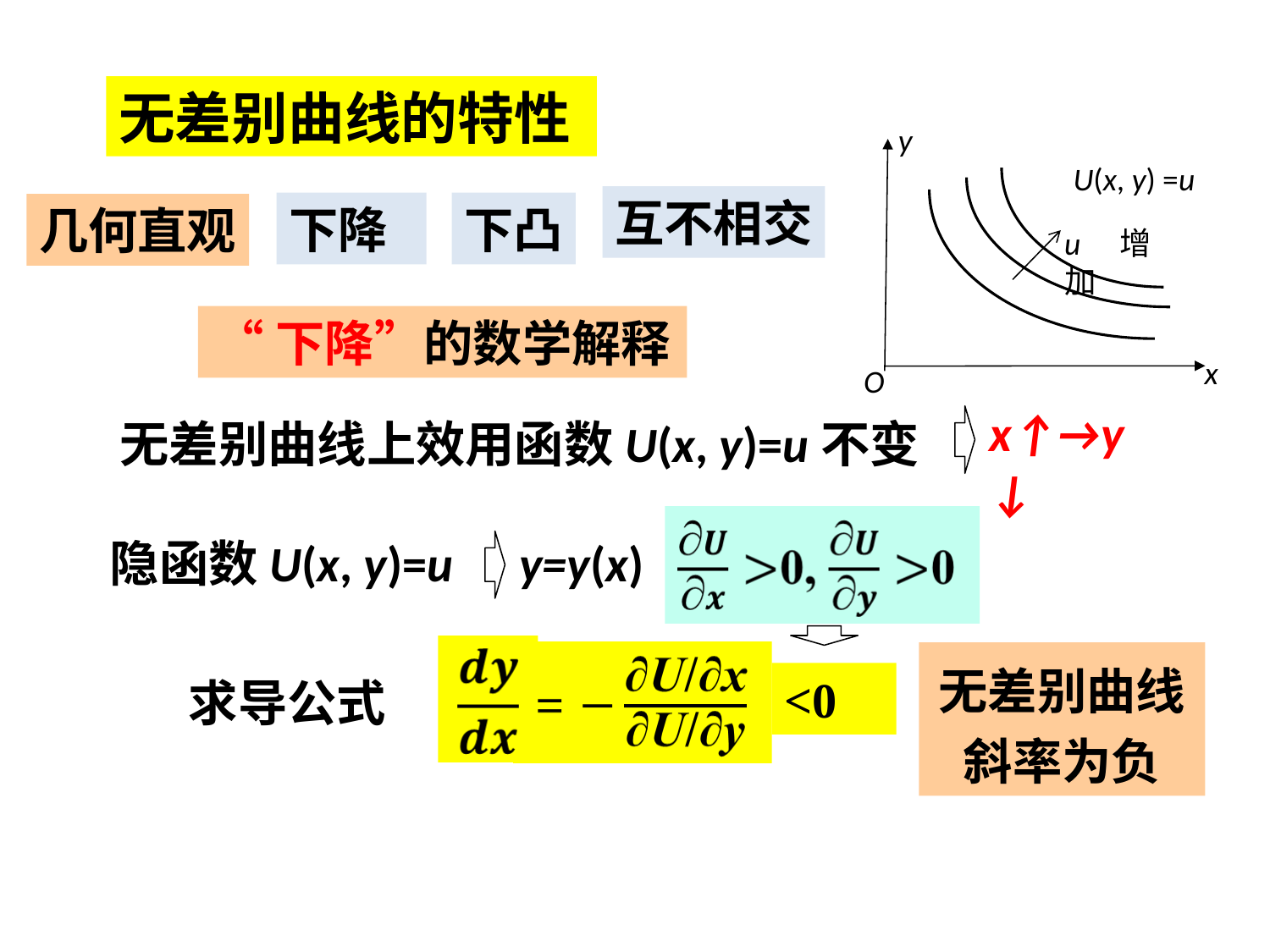

无差别曲线的特性
y
U(x, y) =u

u增加
x
O
互不相交
下降
下凸
几何直观
“下降”的数学解释
x↑→y↓

无差别曲线上效用函数U(x, y)=u不变

隐函数U(x, y)=u
y=y(x)

<0

无差别曲线斜率为负
求导公式